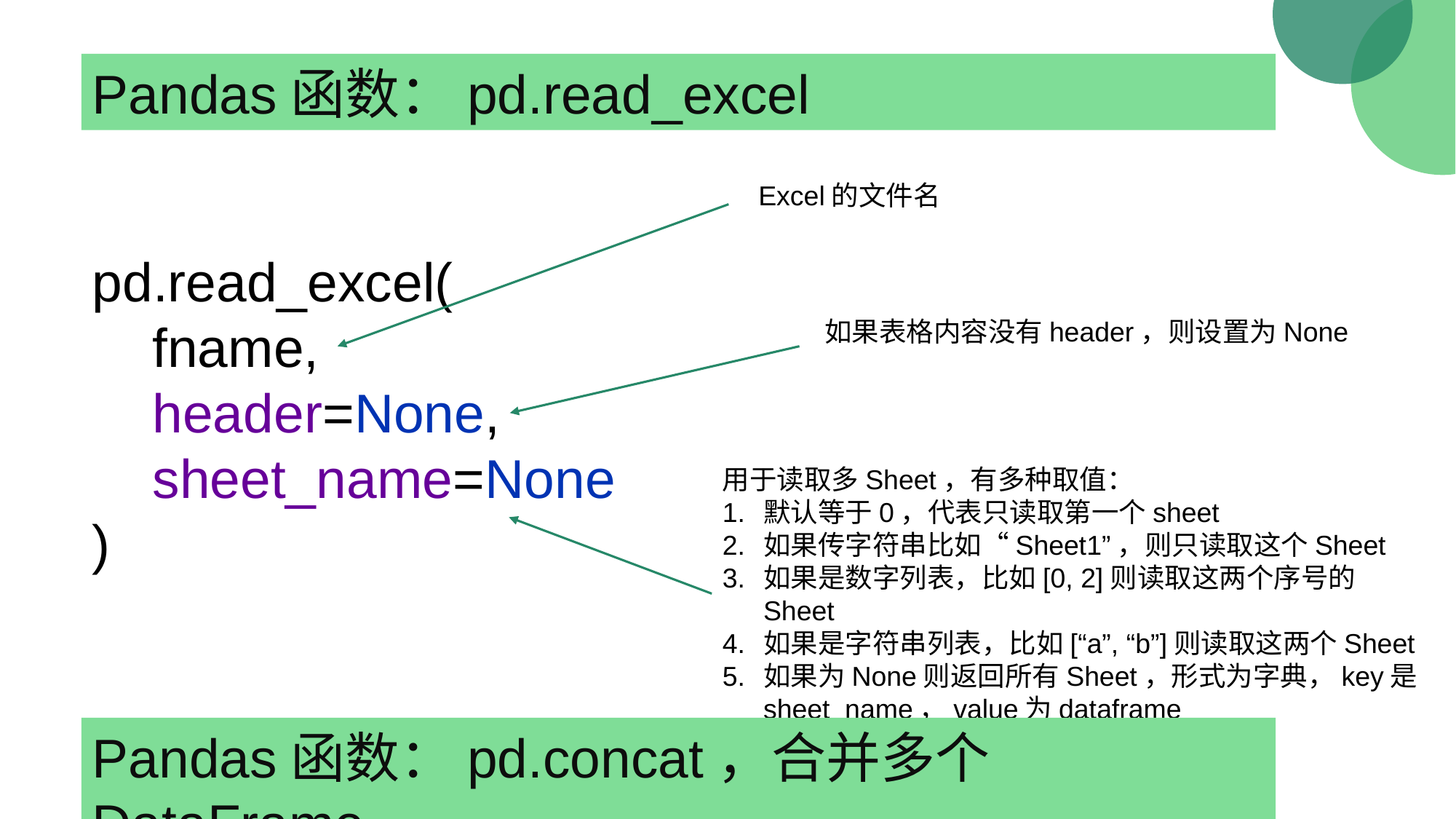

Pandas函数：pd.read_excel
Excel的文件名
pd.read_excel(
    fname,
    header=None,
    sheet_name=None
)
如果表格内容没有header，则设置为None
用于读取多Sheet，有多种取值：
默认等于0，代表只读取第一个sheet
如果传字符串比如“Sheet1”，则只读取这个Sheet
如果是数字列表，比如[0, 2]则读取这两个序号的Sheet
如果是字符串列表，比如[“a”, “b”]则读取这两个Sheet
如果为None则返回所有Sheet，形式为字典，key是sheet_name，value为dataframe
Pandas函数：pd.concat，合并多个DataFrame